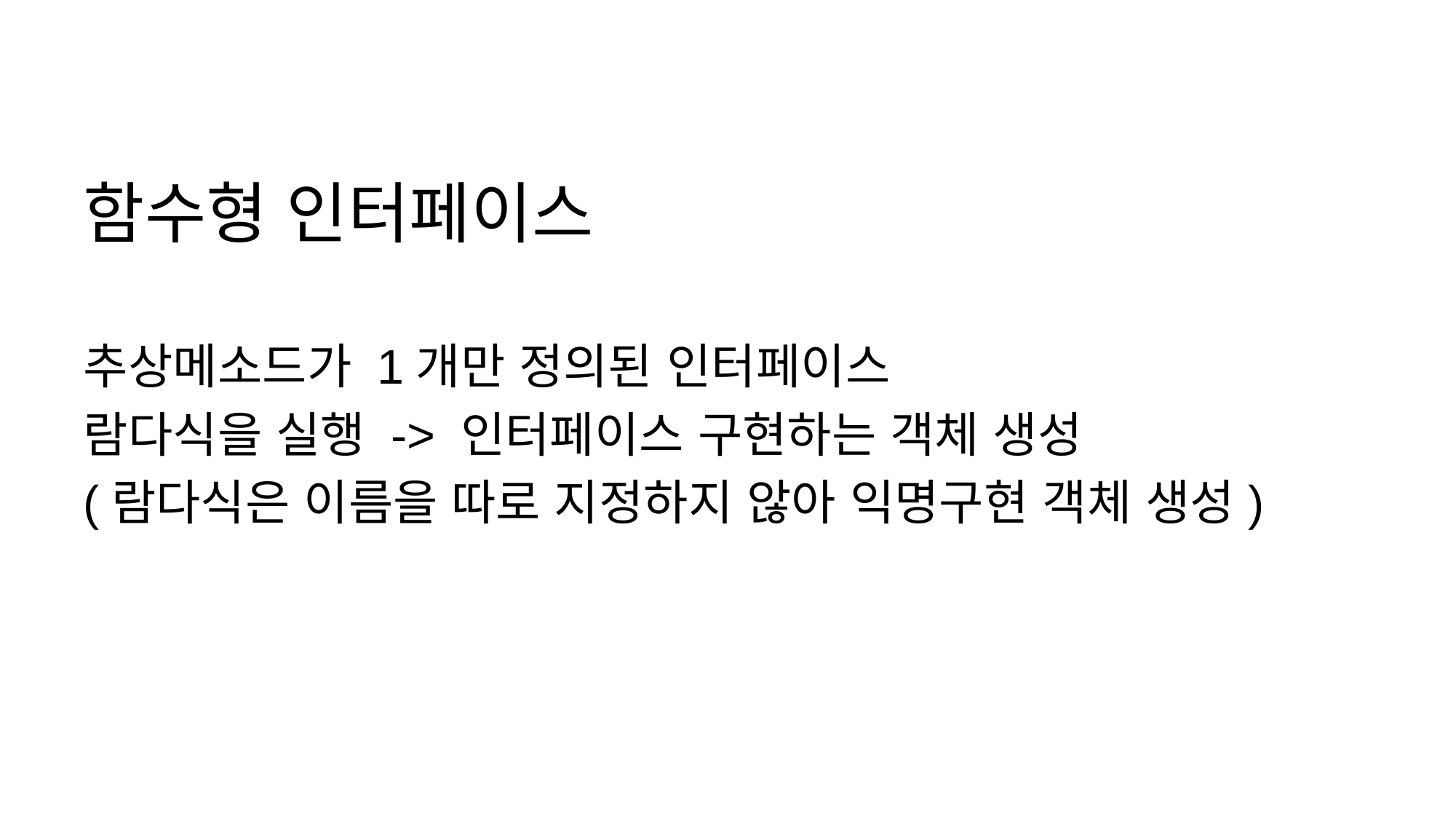

# 함수형 인터페이스
추상메소드가 1개만 정의된 인터페이스
람다식을 실행 -> 인터페이스 구현하는 객체 생성
(람다식은 이름을 따로 지정하지 않아 익명구현 객체 생성)